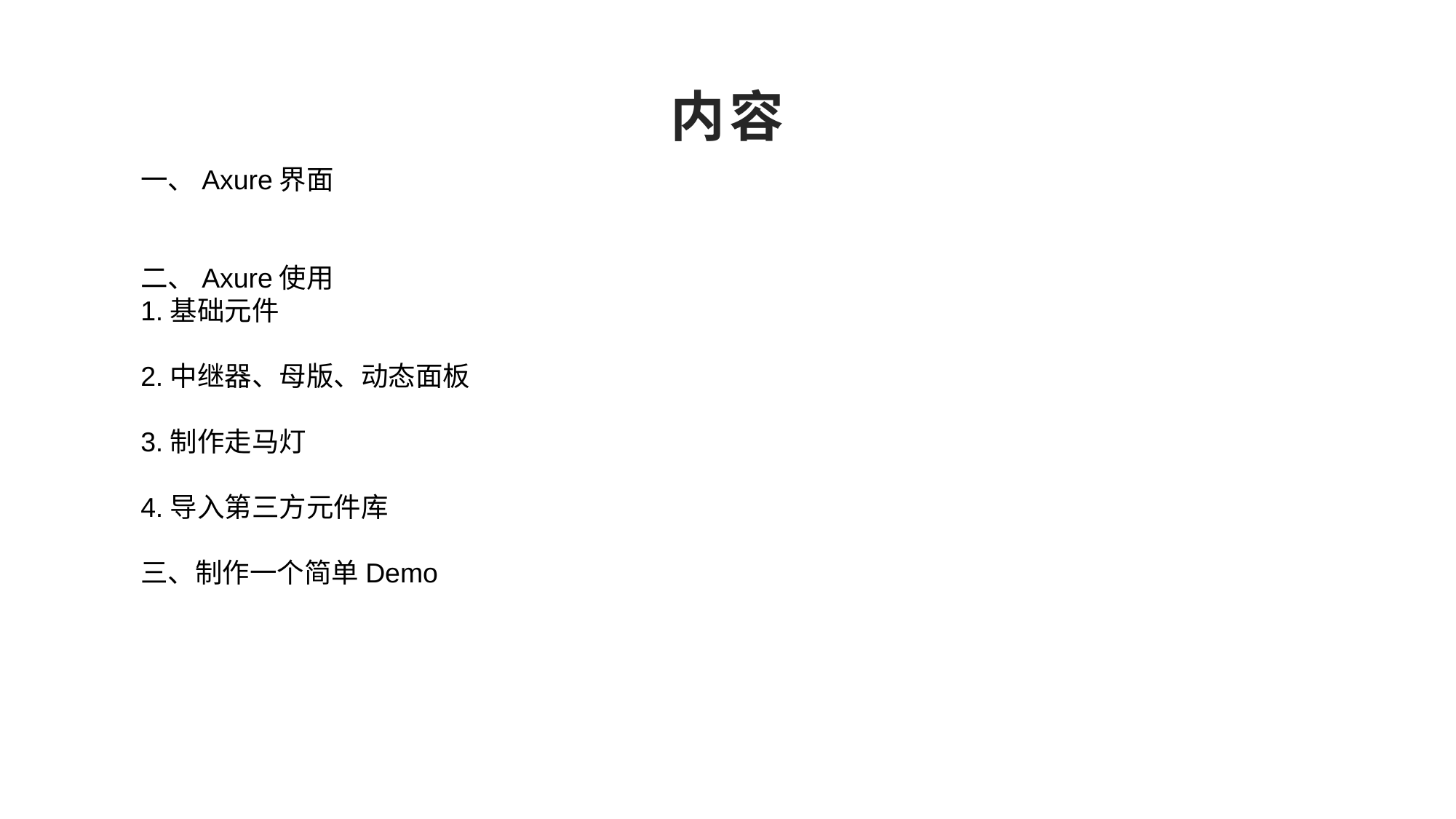

# 内容
一、Axure界面

二、Axure使用
1.基础元件

2.中继器、母版、动态面板

3.制作走马灯

4.导入第三方元件库

三、制作一个简单Demo